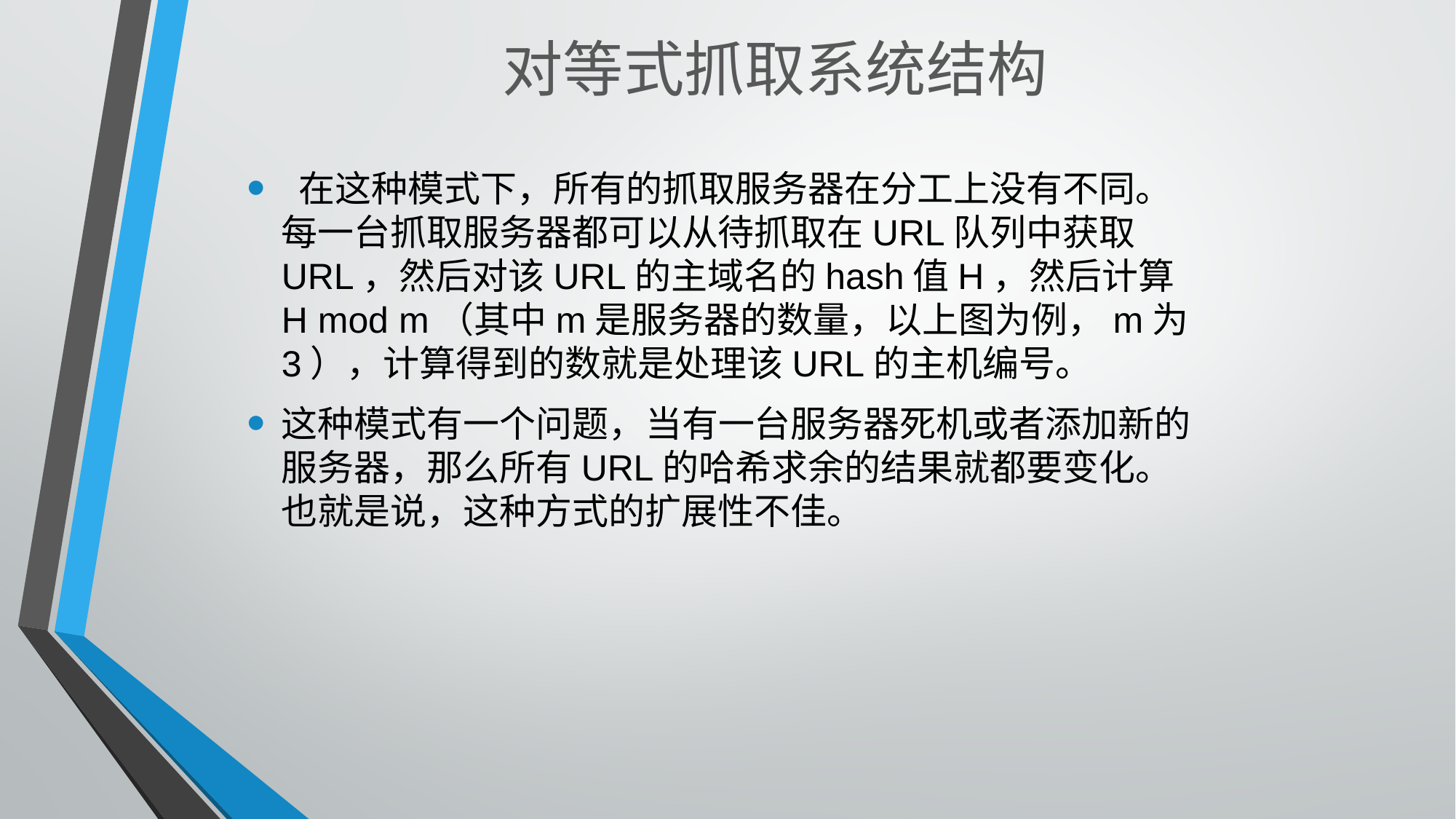

# 对等式抓取系统结构
 在这种模式下，所有的抓取服务器在分工上没有不同。每一台抓取服务器都可以从待抓取在URL队列中获取URL，然后对该URL的主域名的hash值H，然后计算H mod m（其中m是服务器的数量，以上图为例，m为3），计算得到的数就是处理该URL的主机编号。
这种模式有一个问题，当有一台服务器死机或者添加新的服务器，那么所有URL的哈希求余的结果就都要变化。也就是说，这种方式的扩展性不佳。